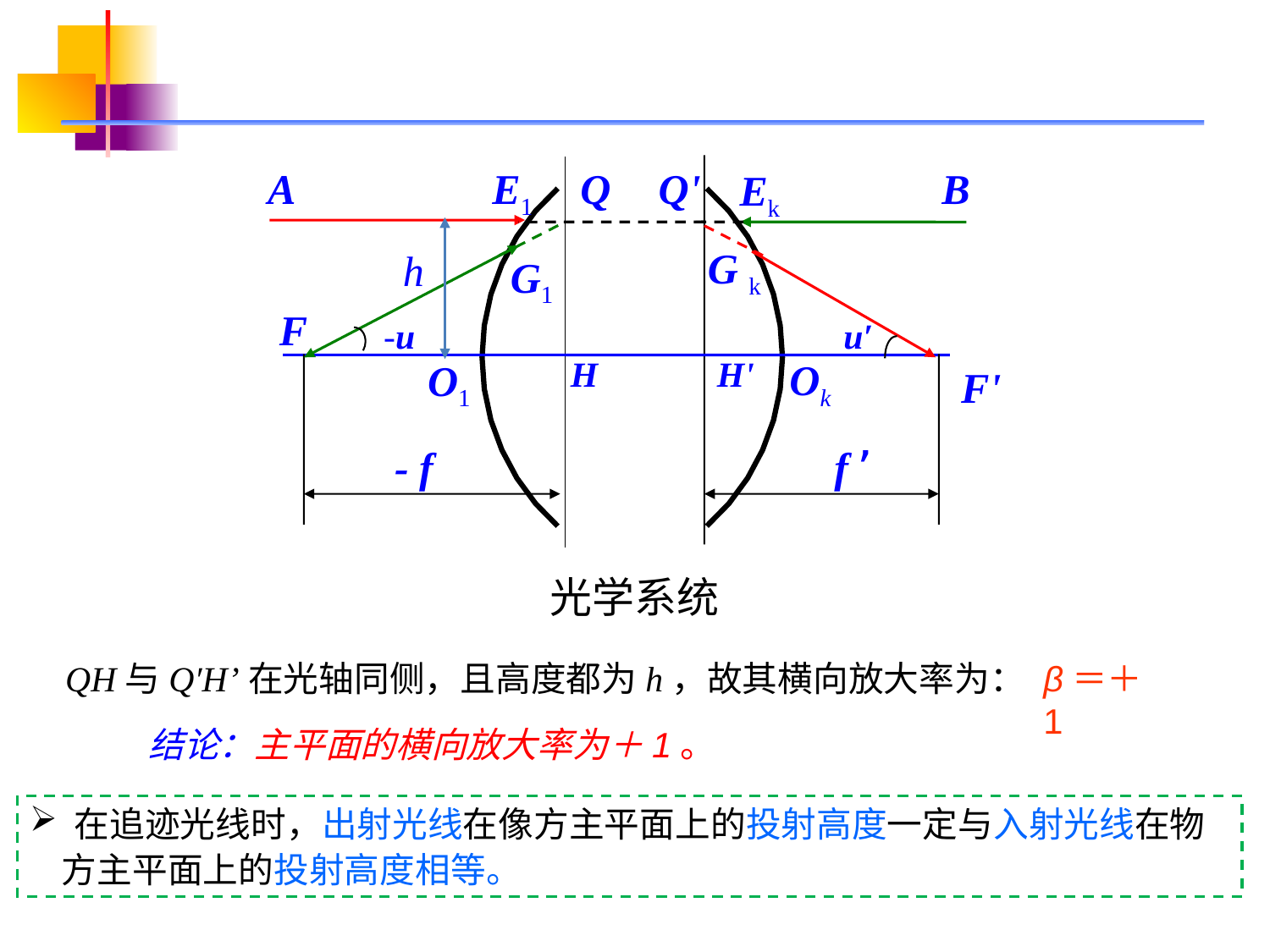

A
E1
Q
Q'

B

G1

F
H
O1

F'
- f
f ’

H'

G k
Ek
h
-u
u′

Ok
光学系统
QH与Q′H’在光轴同侧，且高度都为h，故其横向放大率为：
β＝＋1
结论：主平面的横向放大率为＋1。
 在追迹光线时，出射光线在像方主平面上的投射高度一定与入射光线在物
   方主平面上的投射高度相等。